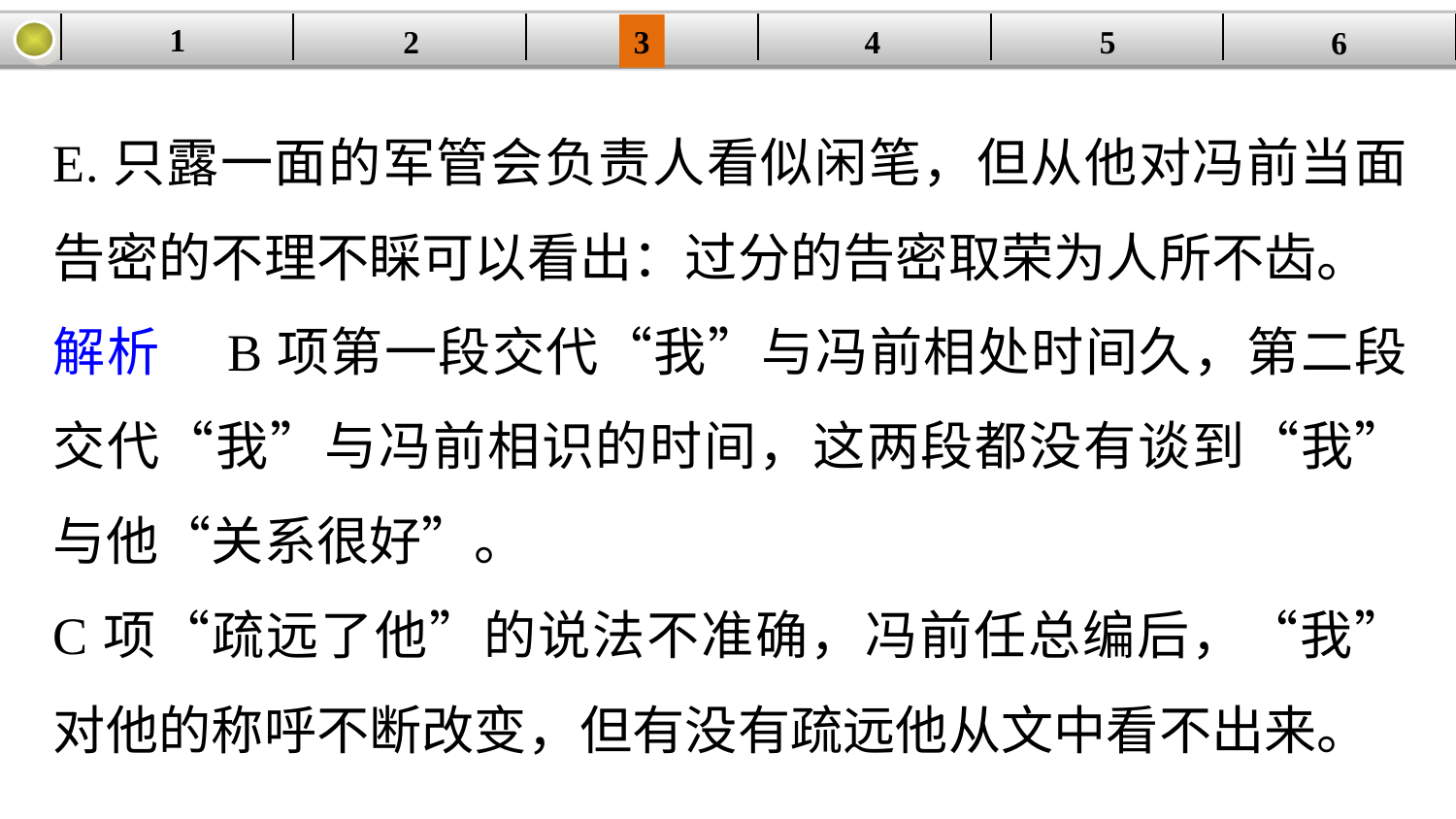

1
|  |  |  |  |  |  |
| --- | --- | --- | --- | --- | --- |
2
3
4
5
6

E.只露一面的军管会负责人看似闲笔，但从他对冯前当面告密的不理不睬可以看出：过分的告密取荣为人所不齿。
解析　B项第一段交代“我”与冯前相处时间久，第二段交代“我”与冯前相识的时间，这两段都没有谈到“我”与他“关系很好”。
C项“疏远了他”的说法不准确，冯前任总编后，“我”对他的称呼不断改变，但有没有疏远他从文中看不出来。